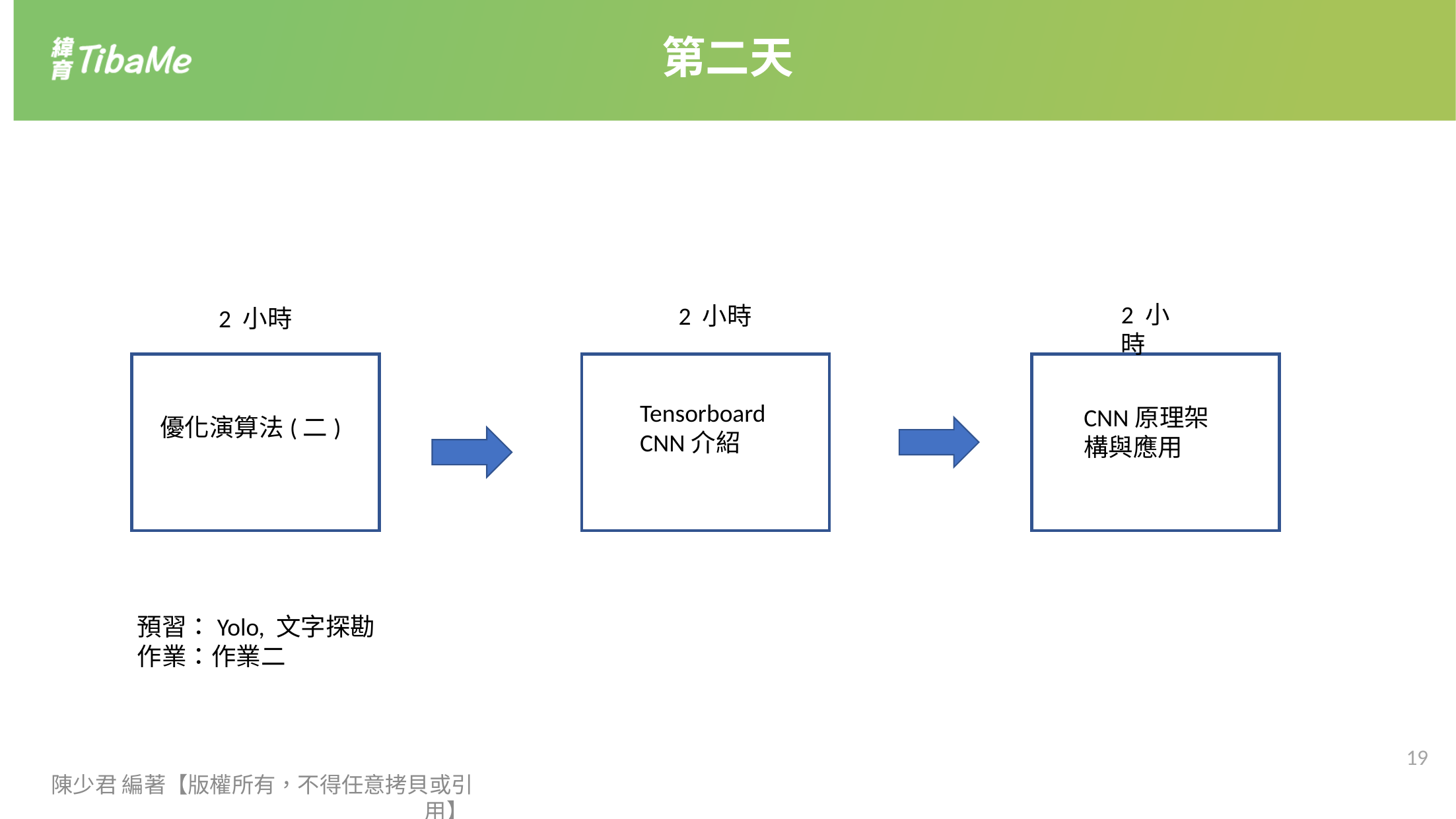

第二天
2 小時
2 小時
2 小時

Tensorboard
CNN介紹
CNN原理架構與應用
優化演算法(二)

預習：Yolo, 文字探勘
作業：作業二